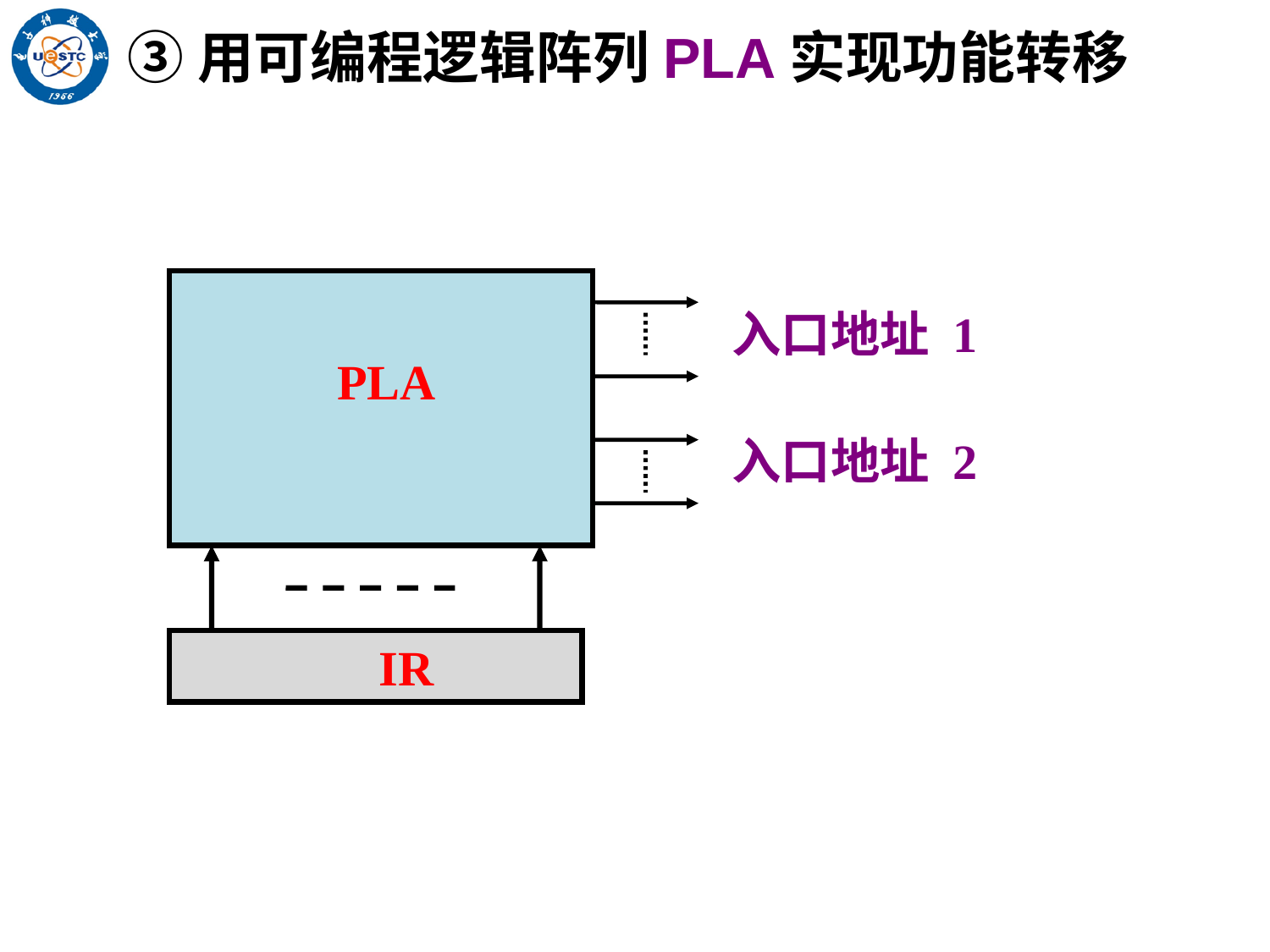

③用可编程逻辑阵列PLA实现功能转移

PLA

入口地址 1

入口地址 2

     IR